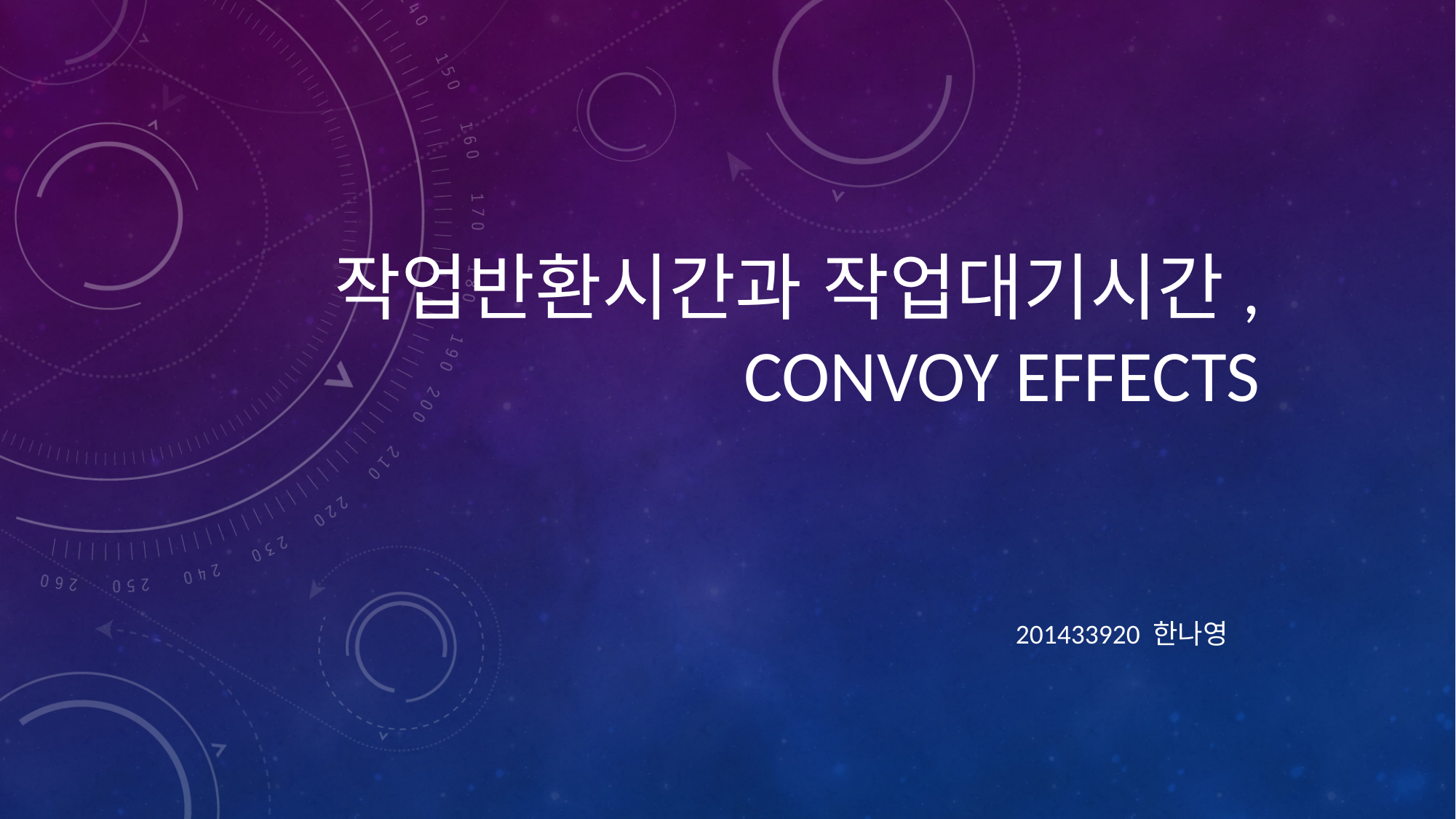

# 작업반환시간과 작업대기시간, Convoy effects
201433920 한나영